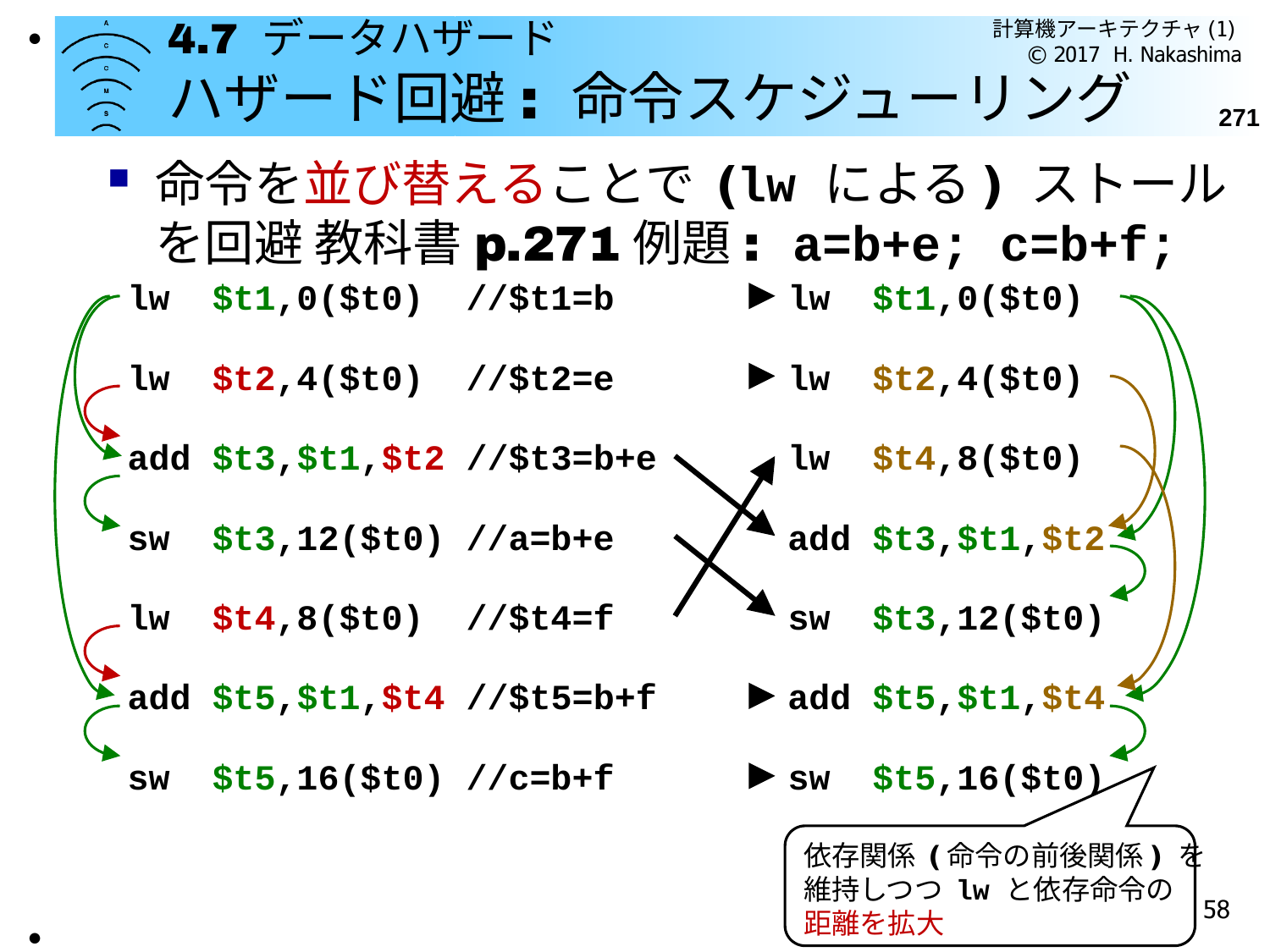

計算機アーキテクチャ(1)  © 2017  H. Nakashima
●
# 4.7 データハザード ハザード回避: 命令スケジューリング
271
命令を並び替えることで (lw による) ストールを回避 教科書p.271例題:  a=b+e; c=b+f;

lw  $t1,0($t0)  //$t1=b
lw  $t1,0($t0)

lw  $t2,4($t0)  //$t2=e
lw  $t2,4($t0)
lw  $t2,4($t0)

add $t3,$t1,$t2 //$t3=b+e
lw  $t4,8($t0)
lw  $t4,8($t0)

sw  $t3,12($t0) //a=b+e
add $t3,$t1,$t2
add $t3,$t1,$t2

lw  $t4,8($t0)  //$t4=f
sw  $t3,12($t0)

add $t5,$t1,$t4 //$t5=b+f
add $t5,$t1,$t4
add $t5,$t1,$t4

sw  $t5,16($t0) //c=b+f
sw  $t5,16($t0)
依存関係 (命令の前後関係) を
維持しつつ lw と依存命令の
距離を拡大
58
●